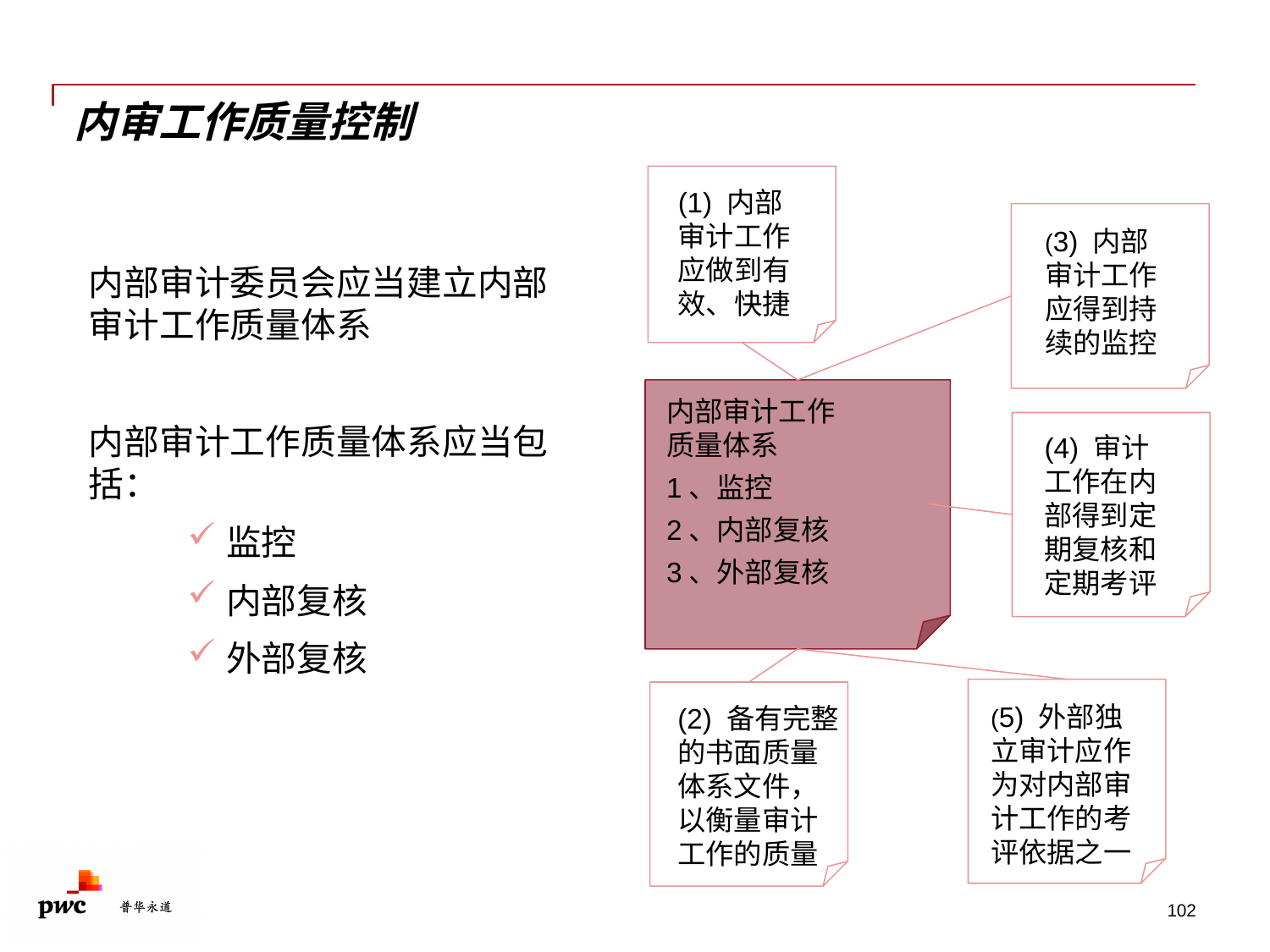

# 内审工作质量控制

(1) 内部审计工作应做到有效、快捷

(3) 内部审计工作应得到持续的监控
内部审计委员会应当建立内部审计工作质量体系

内部审计工作质量体系应当包括：
监控
内部复核
外部复核

内部审计工作
质量体系
1、监控
2、内部复核
3、外部复核

(4) 审计工作在内部得到定期复核和定期考评

(5) 外部独立审计应作为对内部审计工作的考评依据之一

(2) 备有完整的书面质量体系文件，以衡量审计工作的质量
102